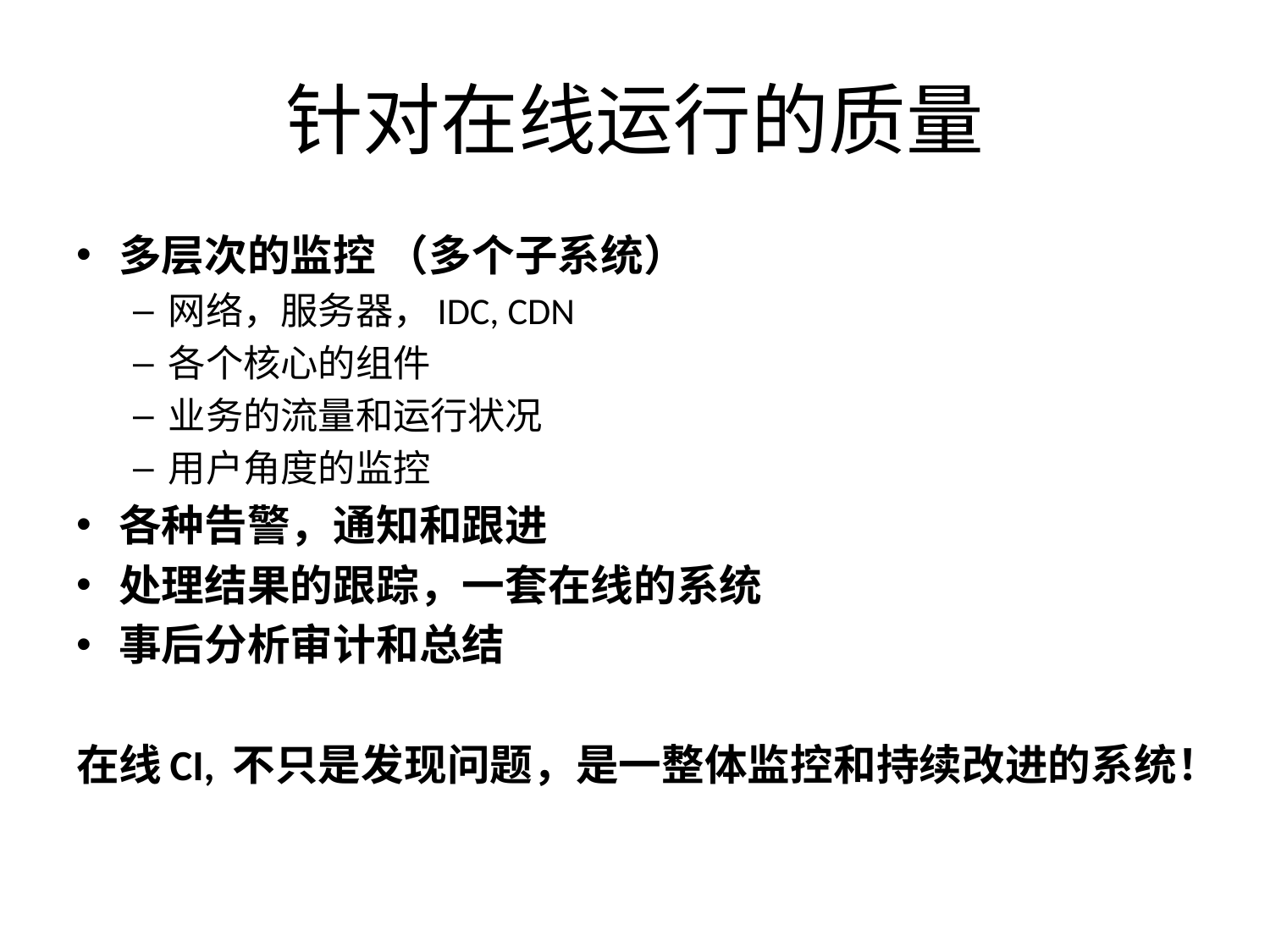

# 针对在线运行的质量
多层次的监控 （多个子系统）
网络，服务器，IDC, CDN
各个核心的组件
业务的流量和运行状况
用户角度的监控
各种告警，通知和跟进
处理结果的跟踪，一套在线的系统
事后分析审计和总结

在线CI, 不只是发现问题，是一整体监控和持续改进的系统！